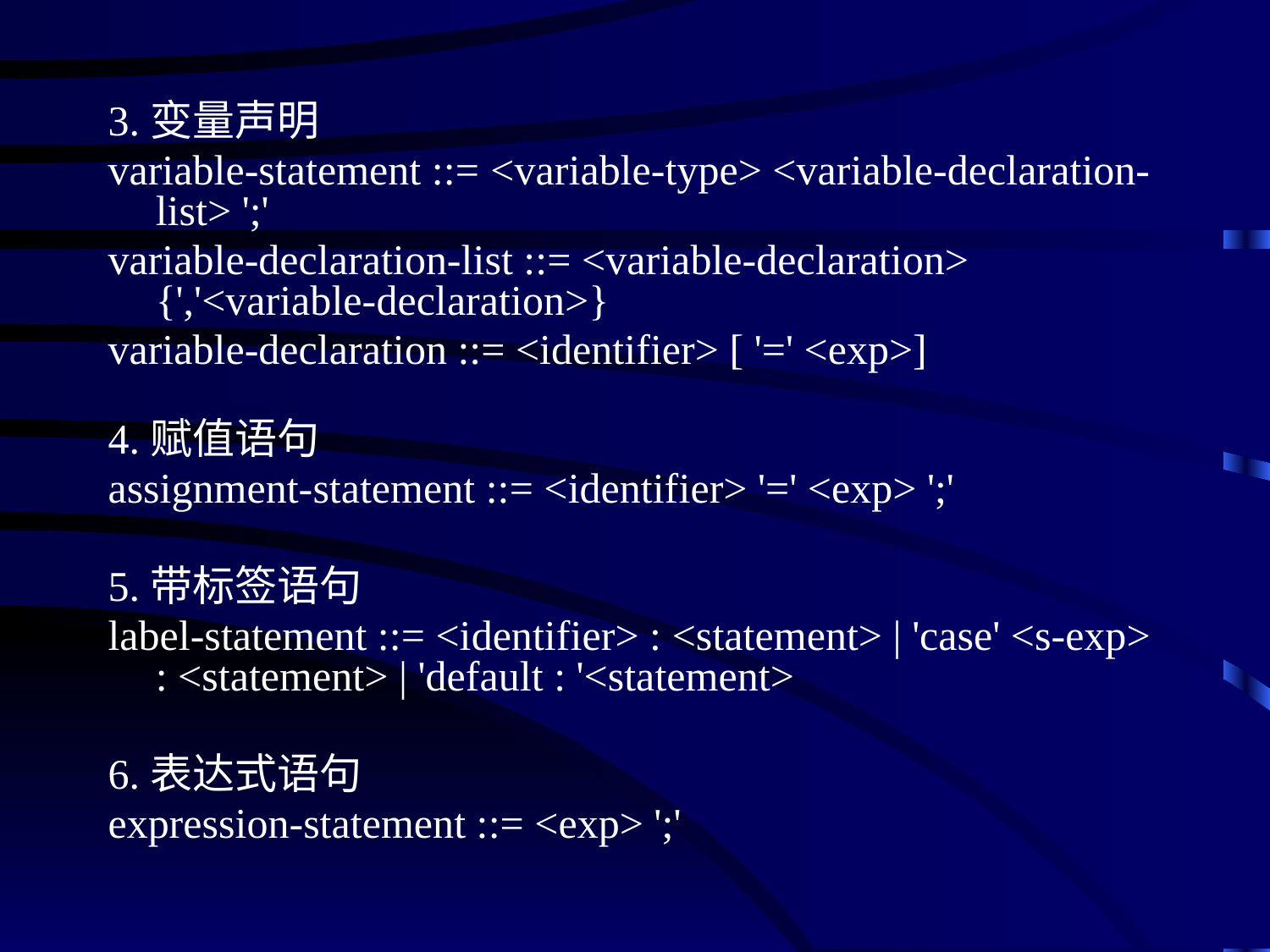

3.变量声明
variable-statement ::= <variable-type> <variable-declaration-list> ';'
variable-declaration-list ::= <variable-declaration> {','<variable-declaration>}
variable-declaration ::= <identifier> [ '=' <exp>]

4.赋值语句
assignment-statement ::= <identifier> '=' <exp> ';'

5.带标签语句
label-statement ::= <identifier> : <statement> | 'case' <s-exp> : <statement> | 'default : '<statement>

6.表达式语句
expression-statement ::= <exp> ';'